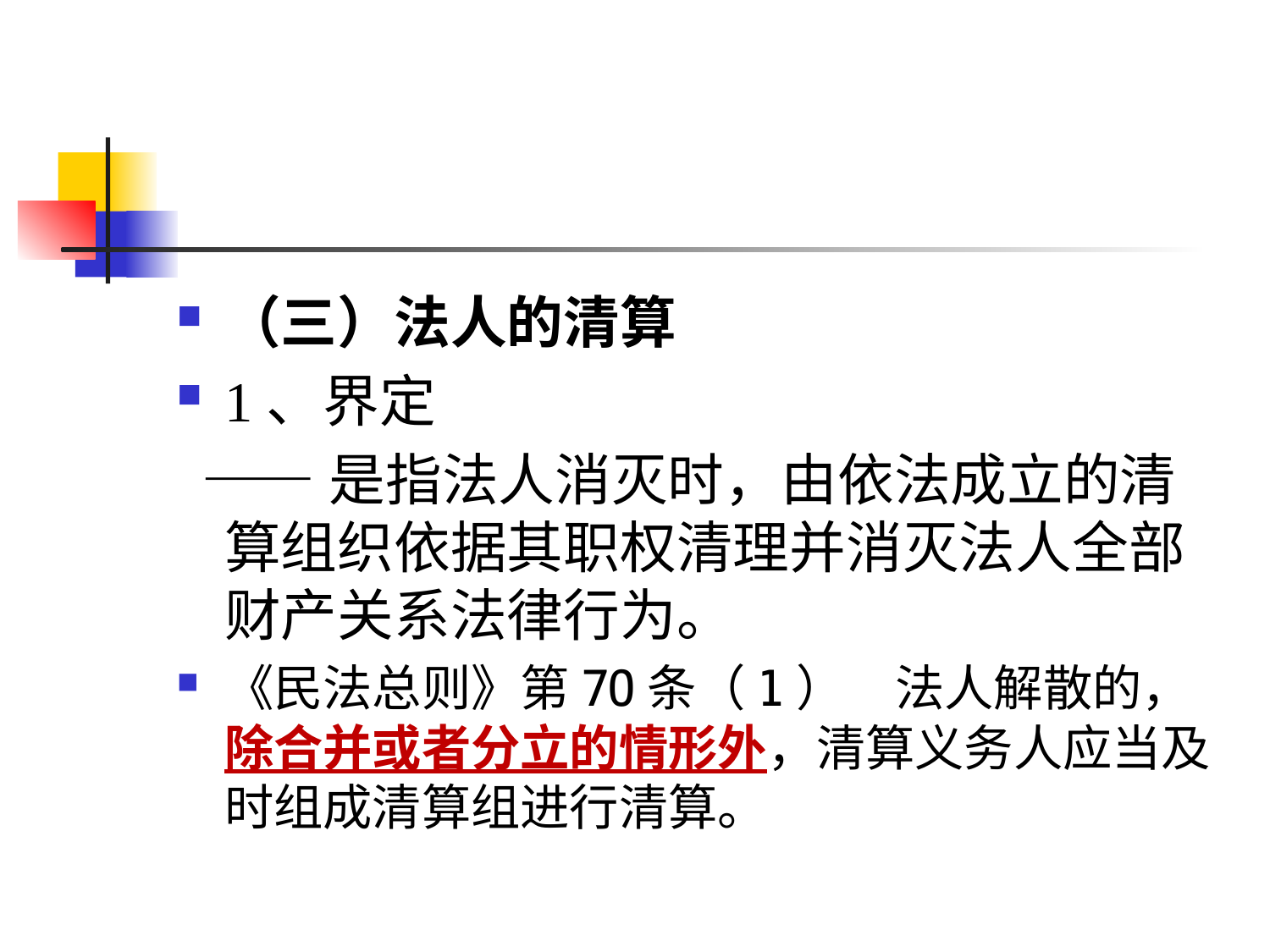

#
（三）法人的清算
1、界定
  ——是指法人消灭时，由依法成立的清算组织依据其职权清理并消灭法人全部财产关系法律行为。
《民法总则》第70条（1）　法人解散的，除合并或者分立的情形外，清算义务人应当及时组成清算组进行清算。